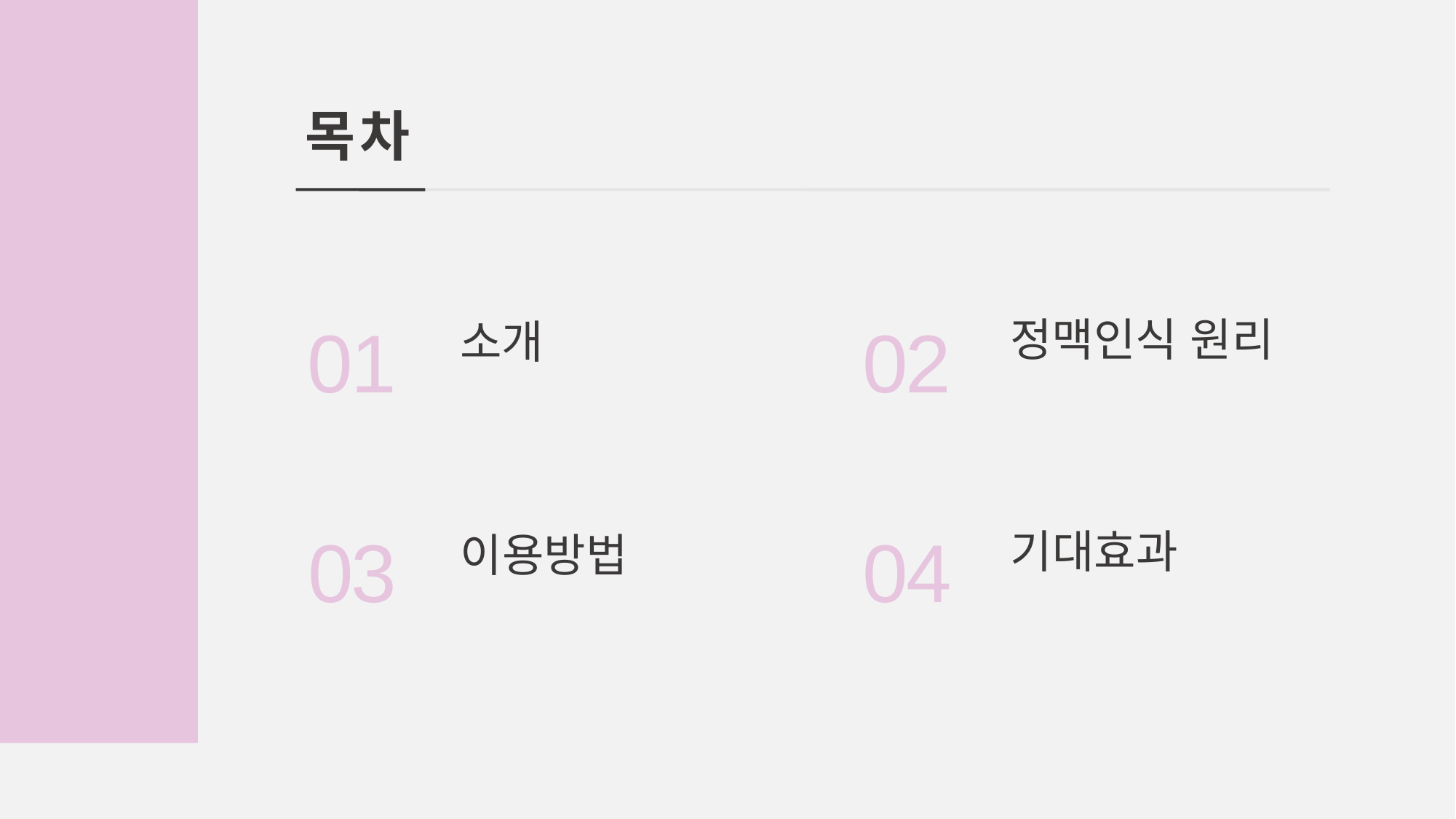

목차

01
02
정맥인식 원리
소개
03
04
기대효과
이용방법